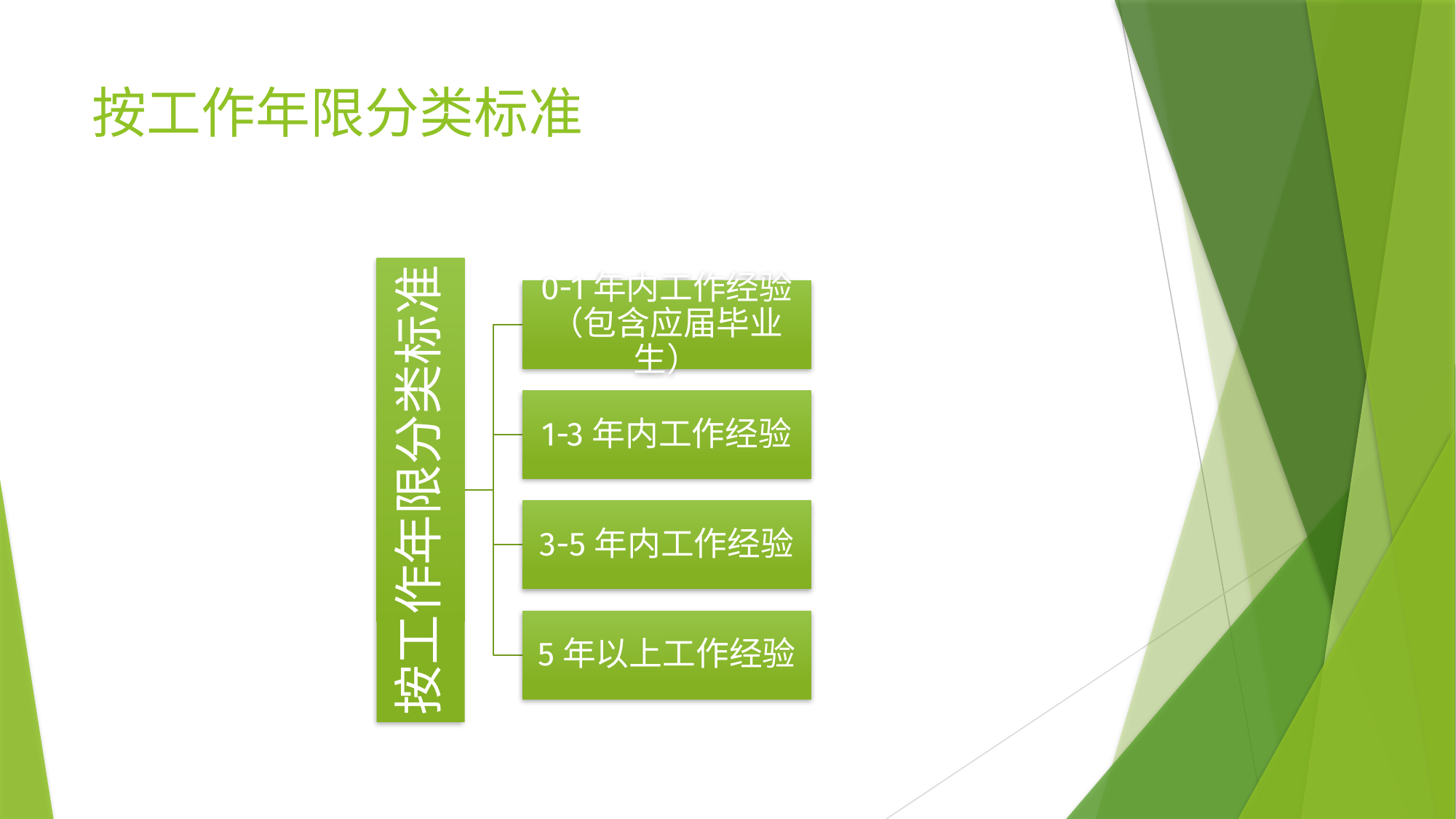

# 按工作年限分类标准

按工作年限分类标准
0-1年内工作经验（包含应届毕业生）
1-3年内工作经验
3-5年内工作经验
5年以上工作经验